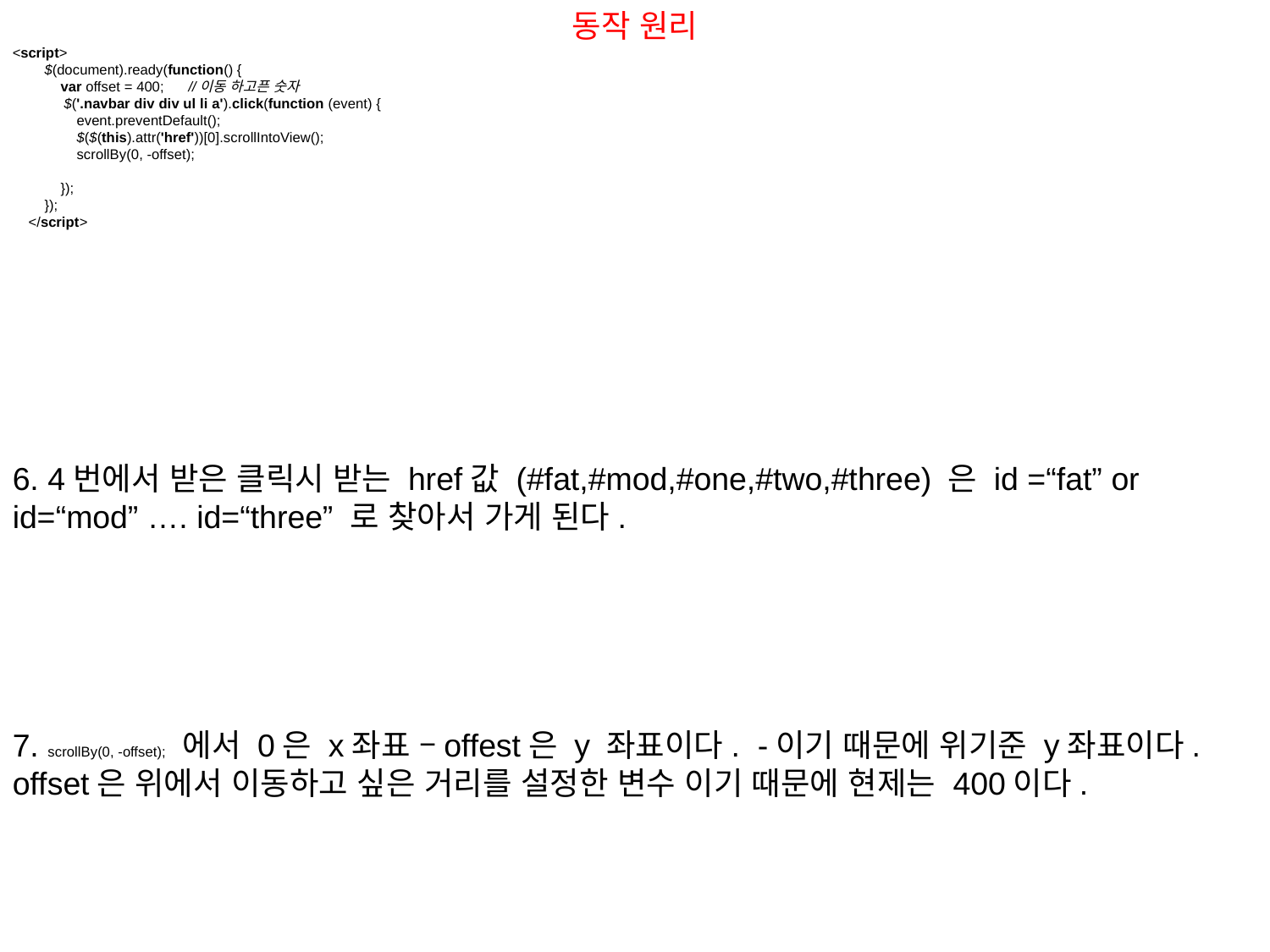

동작 원리
<script>
        $(document).ready(function() {
            var offset = 400;      //이동 하고픈 숫자
            $('.navbar div div ul li a').click(function (event) {
                event.preventDefault();
                $($(this).attr('href'))[0].scrollIntoView();
                scrollBy(0, -offset);
            });
        });
    </script>

6. 4번에서 받은 클릭시 받는 href값 (#fat,#mod,#one,#two,#three) 은 id =“fat” or
id=“mod” …. id=“three” 로 찾아서 가게 된다.

7. scrollBy(0, -offset); 에서 0은 x좌표 –offest은 y 좌표이다.  -이기 때문에 위기준 y좌표이다.
offset은 위에서 이동하고 싶은 거리를 설정한 변수 이기 때문에 현제는 400이다.